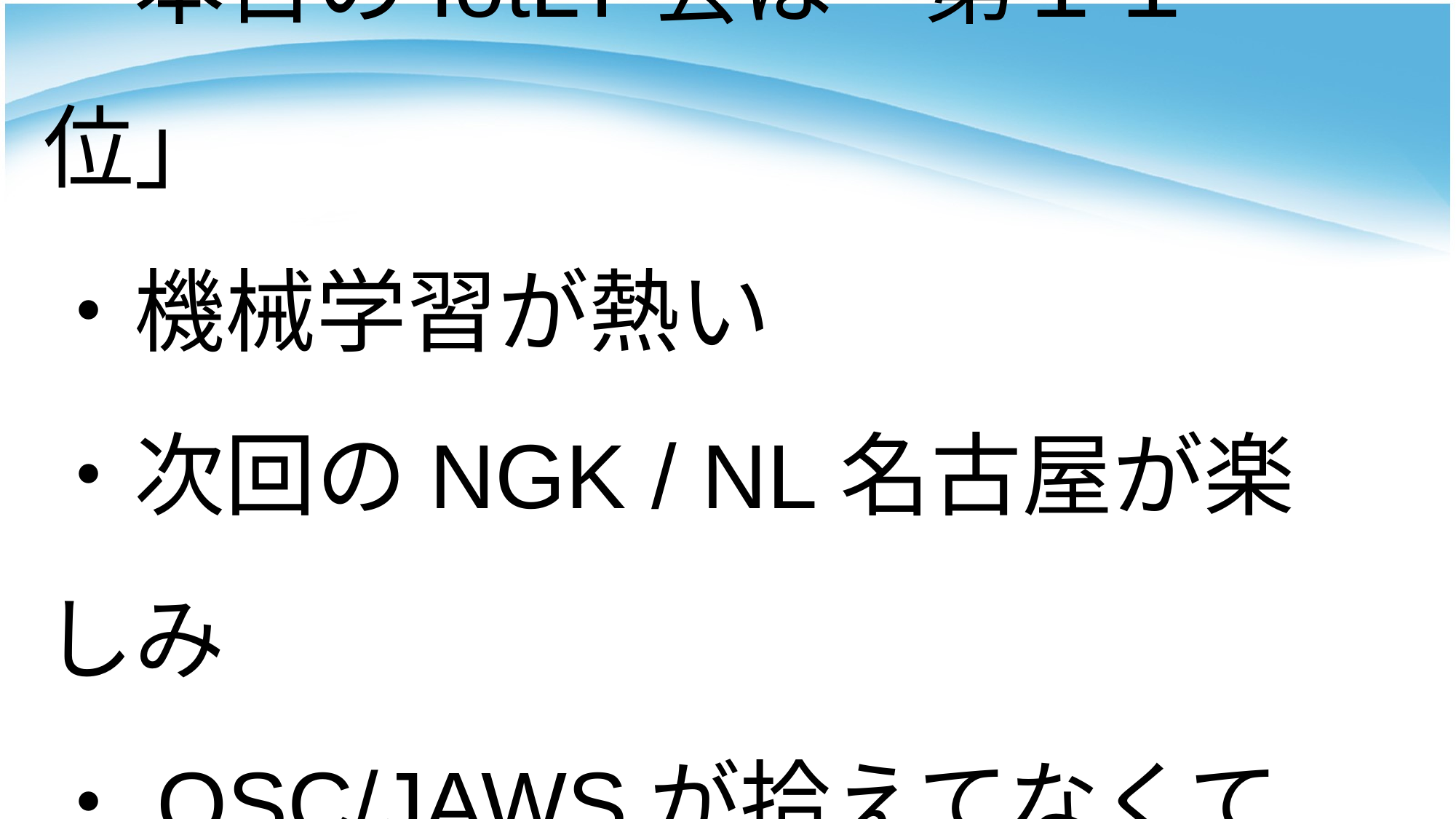

# ・本日のIotLT会は「第１１位」 ・機械学習が熱い ・次回のNGK / NL名古屋が楽しみ ・OSC/JAWSが拾えてなくてかなしい